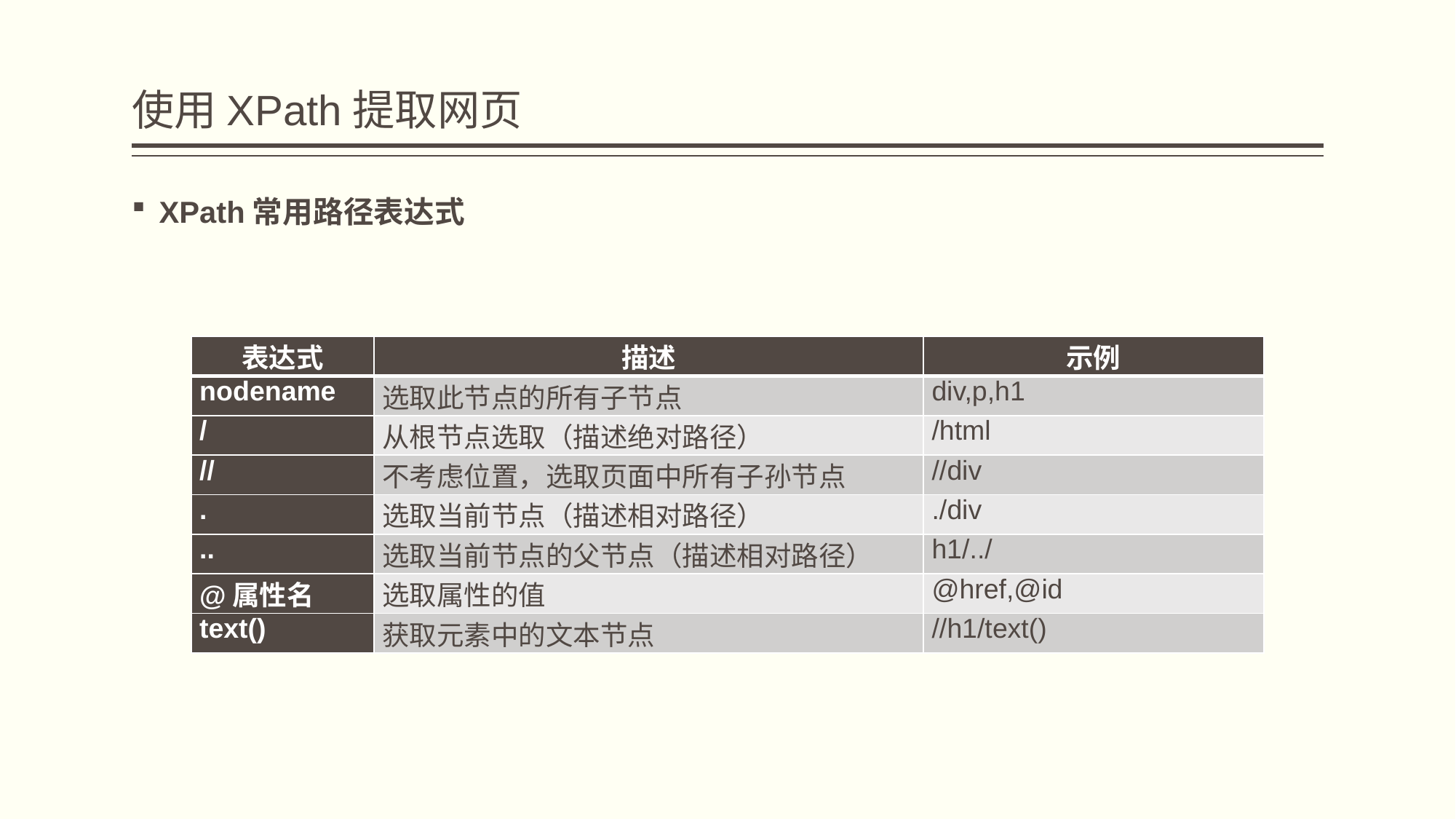

# 使用XPath提取网页
XPath常用路径表达式
| 表达式 | 描述 | 示例 |
| --- | --- | --- |
| nodename | 选取此节点的所有子节点 | div,p,h1 |
| / | 从根节点选取（描述绝对路径） | /html |
| // | 不考虑位置，选取页面中所有子孙节点 | //div |
| . | 选取当前节点（描述相对路径） | ./div |
| .. | 选取当前节点的父节点（描述相对路径） | h1/../ |
| @属性名 | 选取属性的值 | @href,@id |
| text() | 获取元素中的文本节点 | //h1/text() |